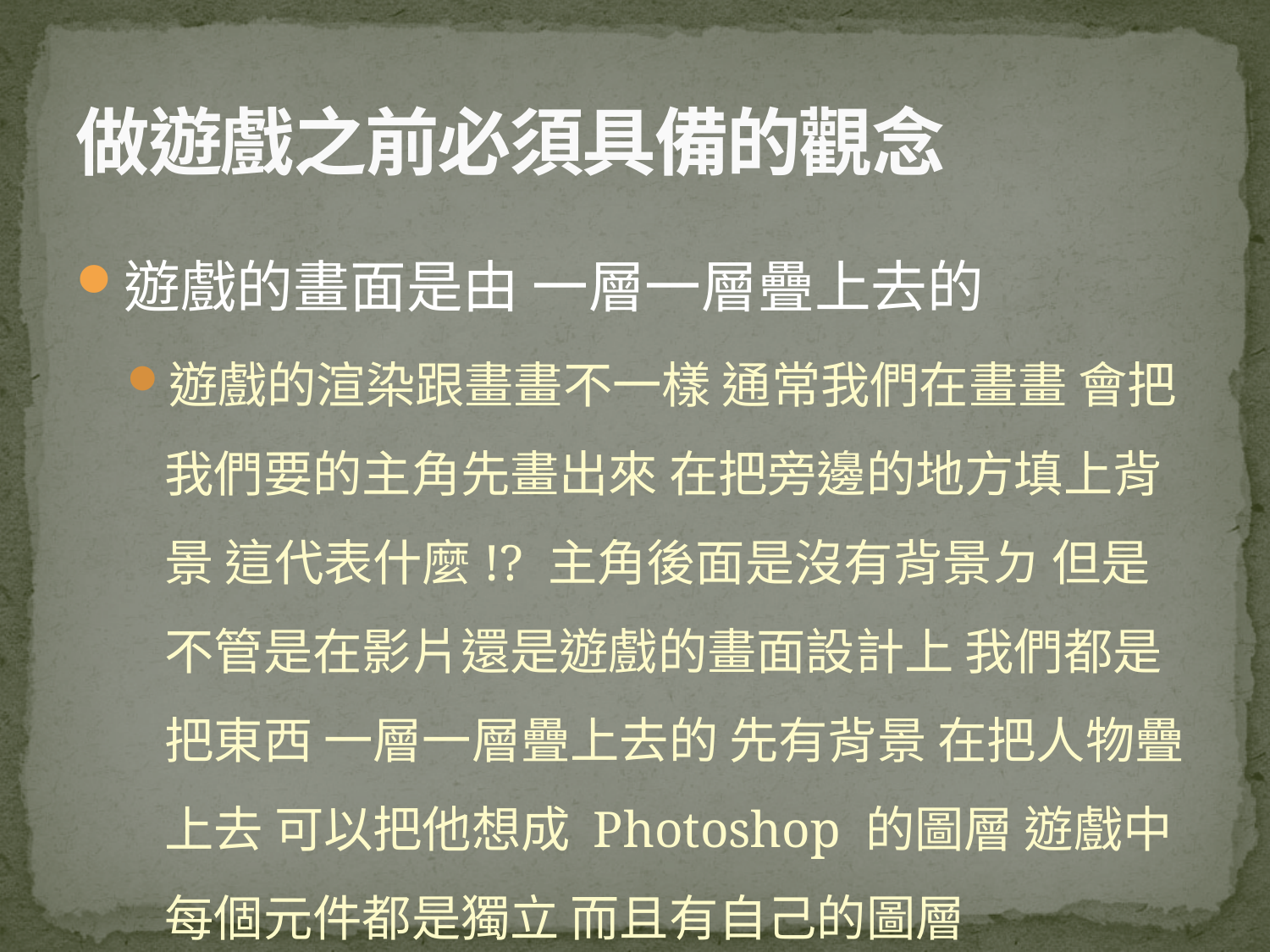

# 做遊戲之前必須具備的觀念
遊戲的畫面是由 一層一層疊上去的
遊戲的渲染跟畫畫不一樣 通常我們在畫畫 會把我們要的主角先畫出來 在把旁邊的地方填上背景 這代表什麼!? 主角後面是沒有背景ㄉ 但是不管是在影片還是遊戲的畫面設計上 我們都是把東西 一層一層疊上去的 先有背景 在把人物疊上去 可以把他想成 Photoshop 的圖層 遊戲中每個元件都是獨立 而且有自己的圖層